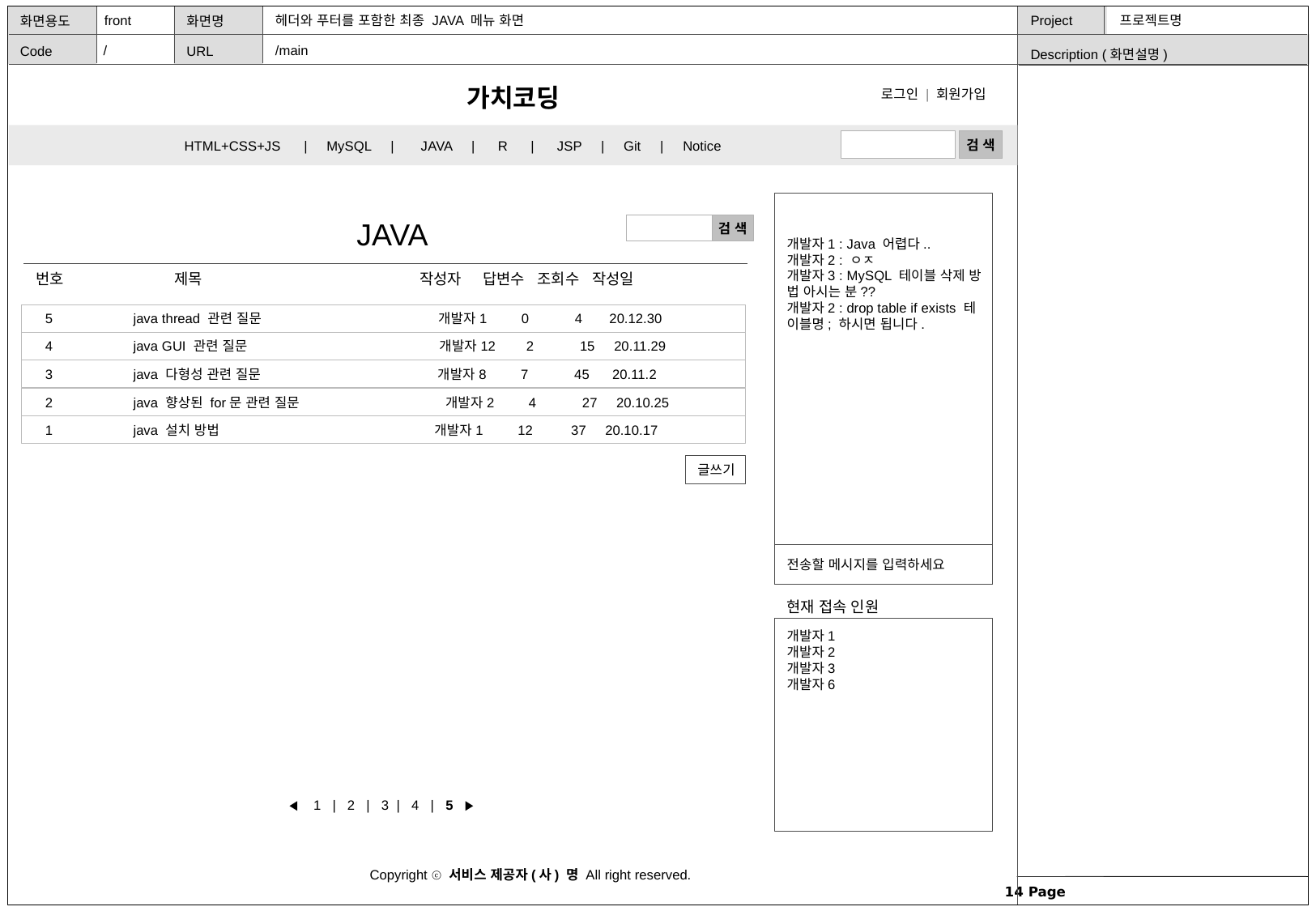

헤더와 푸터를 포함한 최종 JAVA 메뉴 화면
front
/
/main
가치코딩
로그인 | 회원가입

검 색
HTML+CSS+JS      |     MySQL     |       JAVA     |      R      |      JSP     |     Git     |     Notice
개발자1 : Java 어렵다..
개발자2 : ㅇㅈ
개발자3 : MySQL 테이블 삭제 방
법 아시는 분??
개발자2 : drop table if exists 테
이블명; 하시면 됩니다.

JAVA

검 색
번호                          제목                                                   작성자     답변수   조회수   작성일
   5                     java thread 관련 질문                                              개발자1         0            4       20.12.30
   4                     java GUI 관련 질문                                                  개발자12        2            15     20.11.29
   3                     java 다형성 관련 질문                                              개발자8         7            45      20.11.2
   2                     java 향상된 for문 관련 질문                                      개발자2         4            27     20.10.25
   1                     java 설치 방법                                                        개발자1         12          37     20.10.17
글쓰기
전송할 메시지를 입력하세요
현재 접속 인원
개발자1
개발자2
개발자3
개발자6

◀    1   |   2   |   3  |   4   |   5   ▶
Copyright ⓒ 서비스 제공자(사) 명 All right reserved.